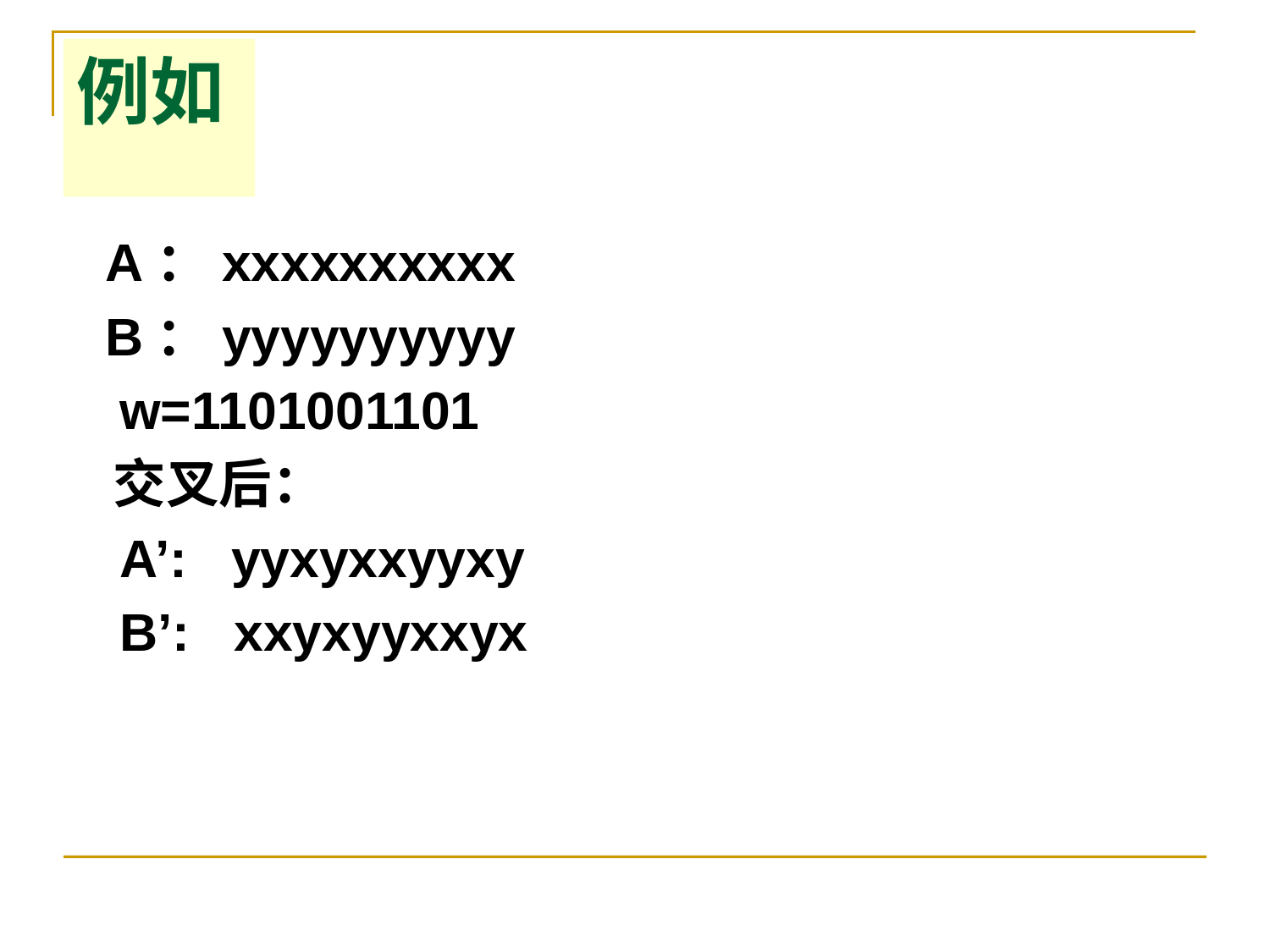

# 例如
  A：xxxxxxxxxx
  B：yyyyyyyyyy
   w=1101001101
  交叉后：
   A’:   yyxyxxyyxy
   B’:   xxyxyyxxyx